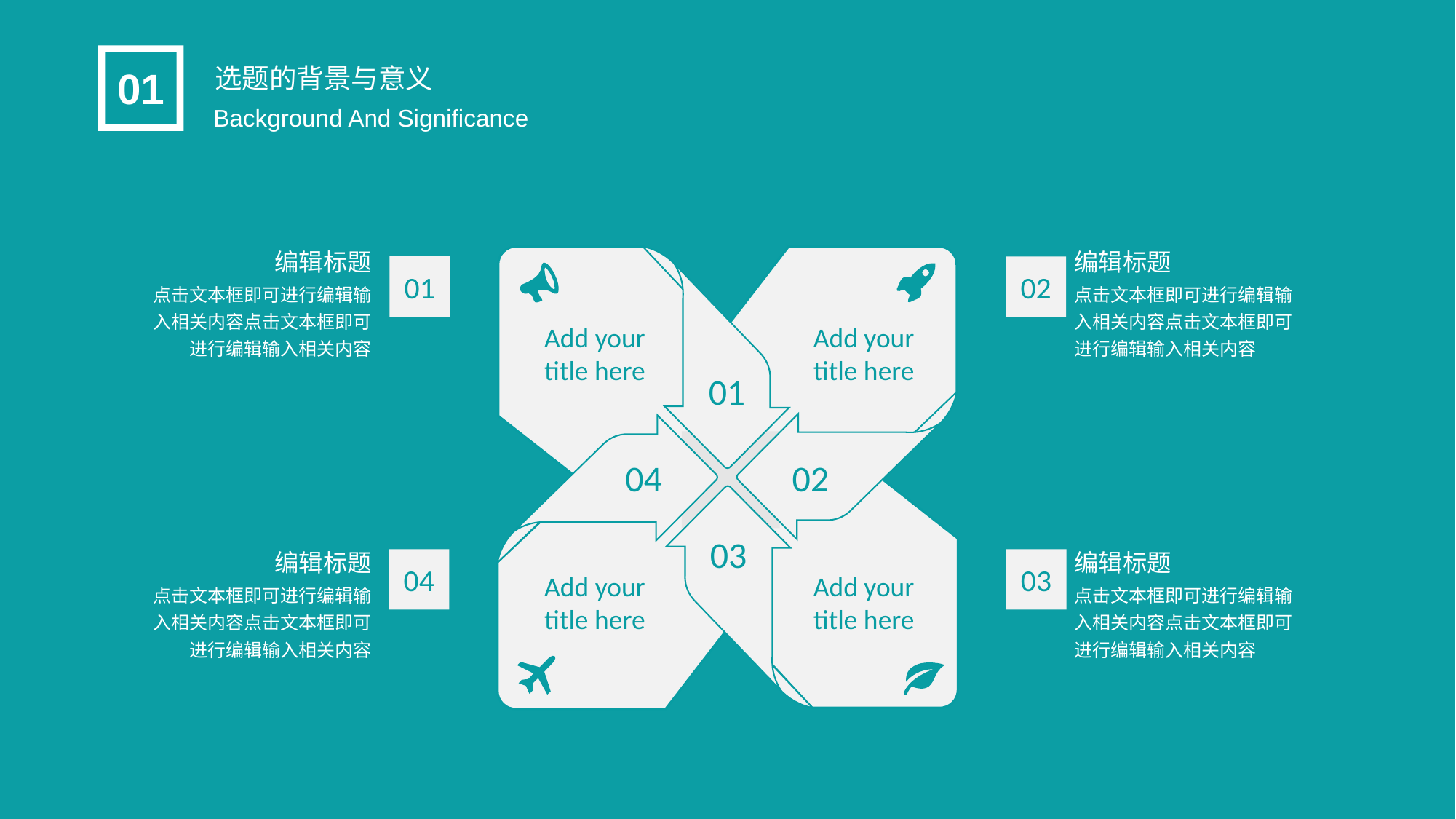

选题的背景与意义

01
 Background And Significance

编辑标题
编辑标题

01
02

点击文本框即可进行编辑输入相关内容点击文本框即可进行编辑输入相关内容
点击文本框即可进行编辑输入相关内容点击文本框即可进行编辑输入相关内容
Add your title here
Add your title here

01

02
04

03
编辑标题
编辑标题
04
03
Add your title here
Add your title here
点击文本框即可进行编辑输入相关内容点击文本框即可进行编辑输入相关内容
点击文本框即可进行编辑输入相关内容点击文本框即可进行编辑输入相关内容